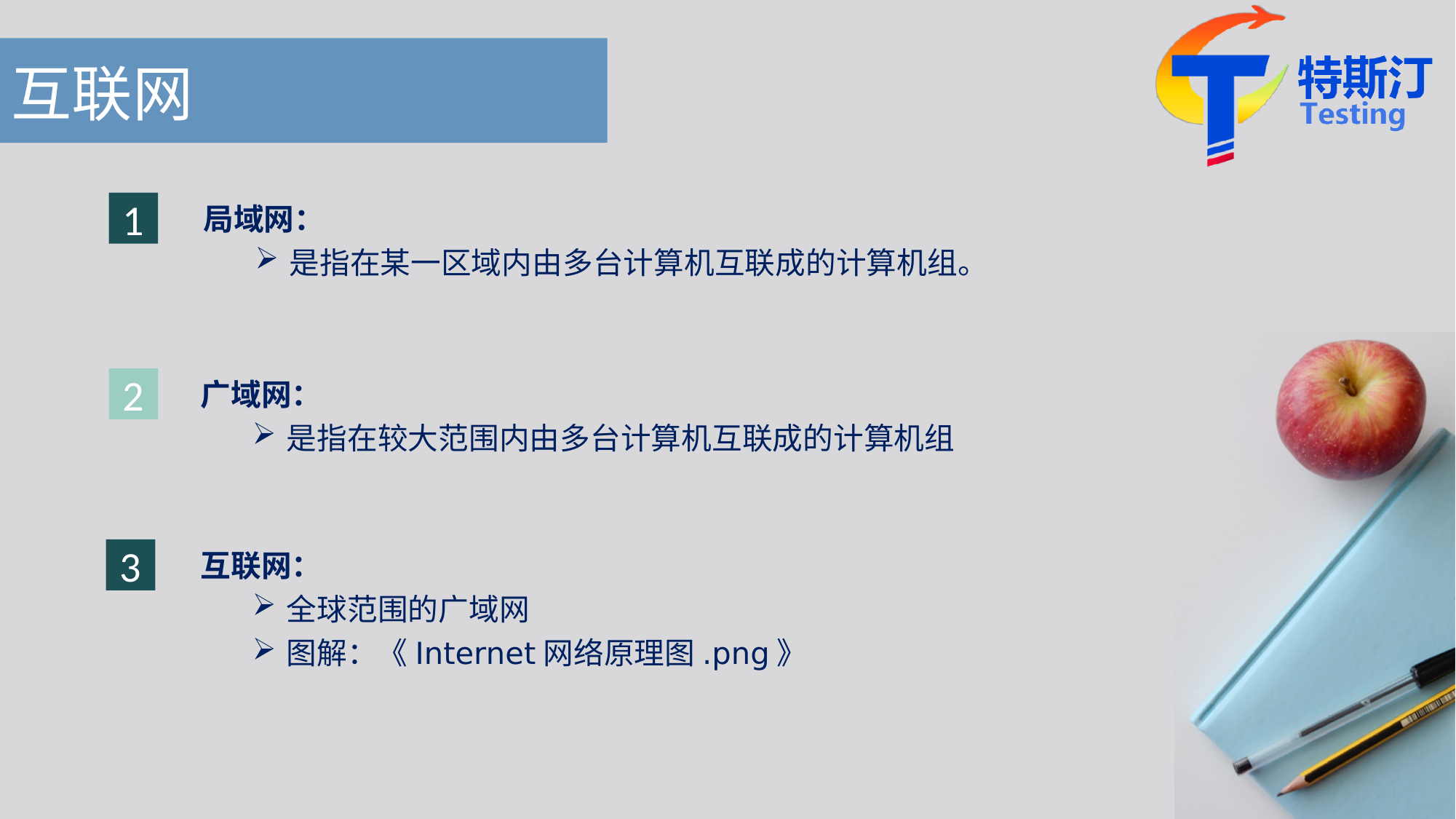

# 互联网
1
局域网：
是指在某一区域内由多台计算机互联成的计算机组。
广域网：
是指在较大范围内由多台计算机互联成的计算机组
2
3
互联网：
全球范围的广域网
图解：《Internet网络原理图.png》